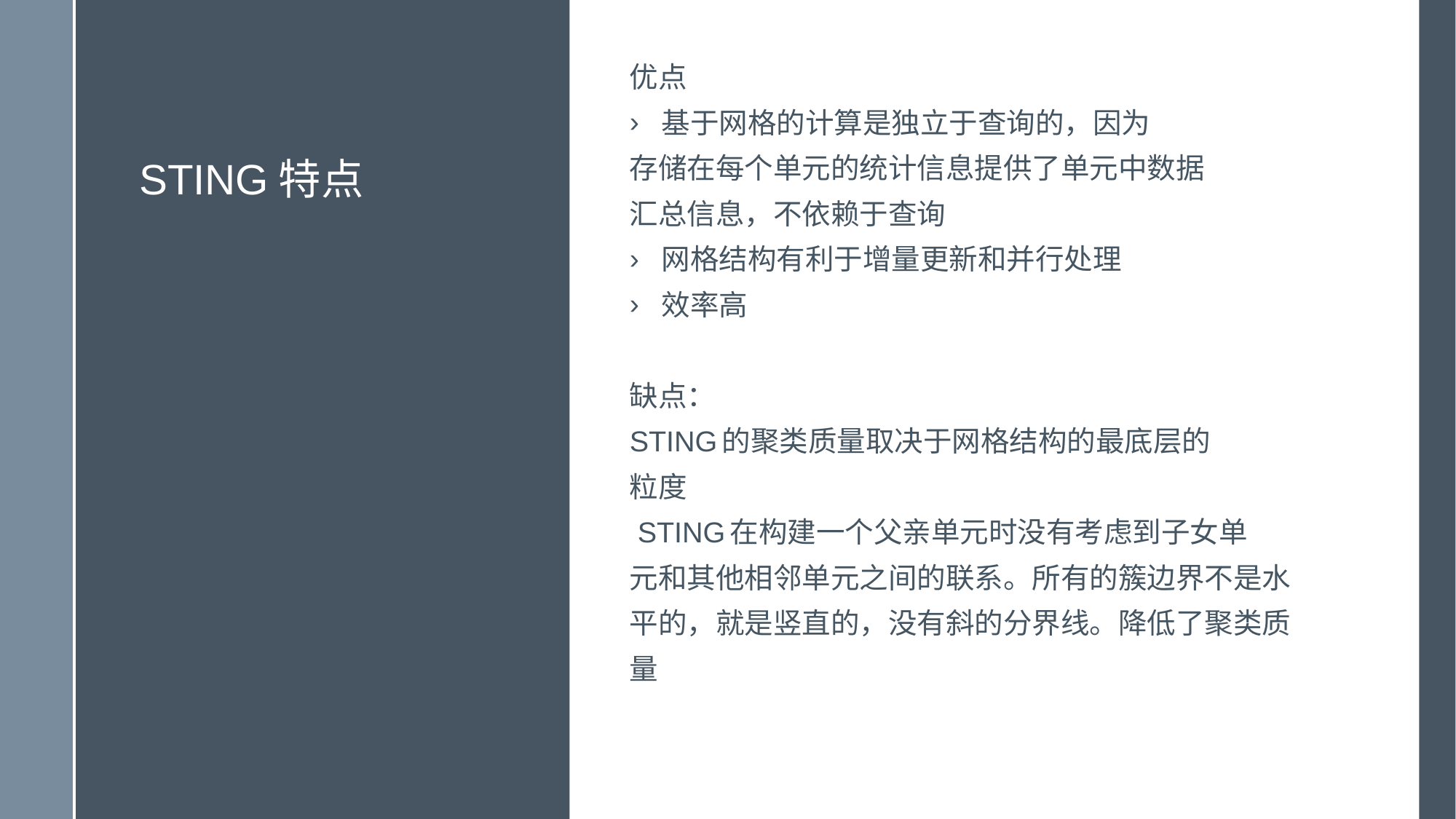

# STING特点
优点
基于网格的计算是独立于查询的，因为
存储在每个单元的统计信息提供了单元中数据
汇总信息，不依赖于查询
网格结构有利于增量更新和并行处理
效率高

缺点：
STING的聚类质量取决于网格结构的最底层的
粒度
 STING在构建一个父亲单元时没有考虑到子女单
元和其他相邻单元之间的联系。所有的簇边界不是水
平的，就是竖直的，没有斜的分界线。降低了聚类质
量